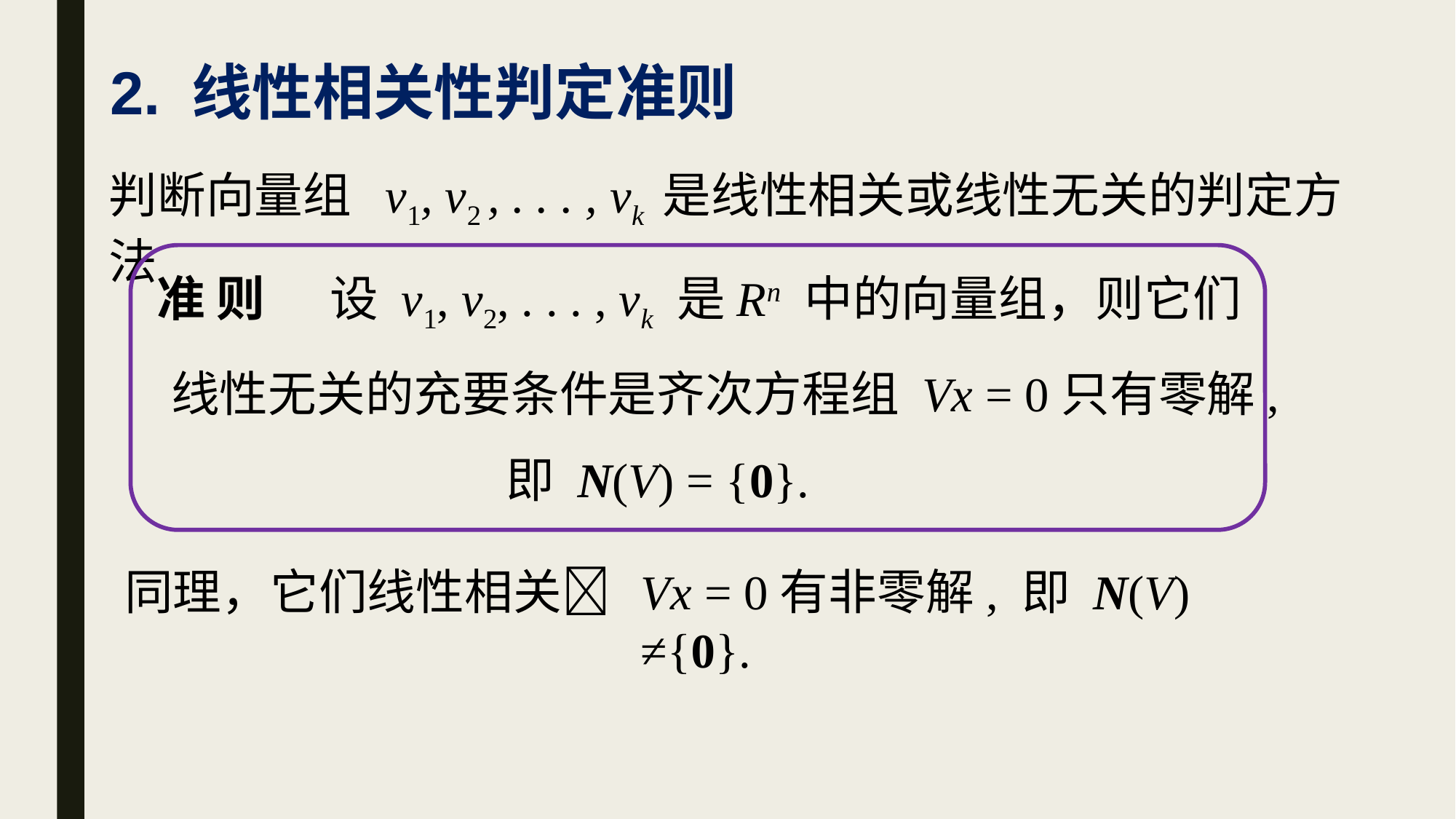

# 2. 线性相关性判定准则
判断向量组  v1, v2 , . . . , vk 是线性相关或线性无关的判定方法

准 则      设 v1, v2, . . . , vk 是Rn 中的向量组，则它们
线性无关的充要条件是齐次方程组 Vx = 0只有零解,
即 N(V) = {0}.
Vx = 0有非零解, 即 N(V) ≠{0}.
同理，它们线性相关⇔